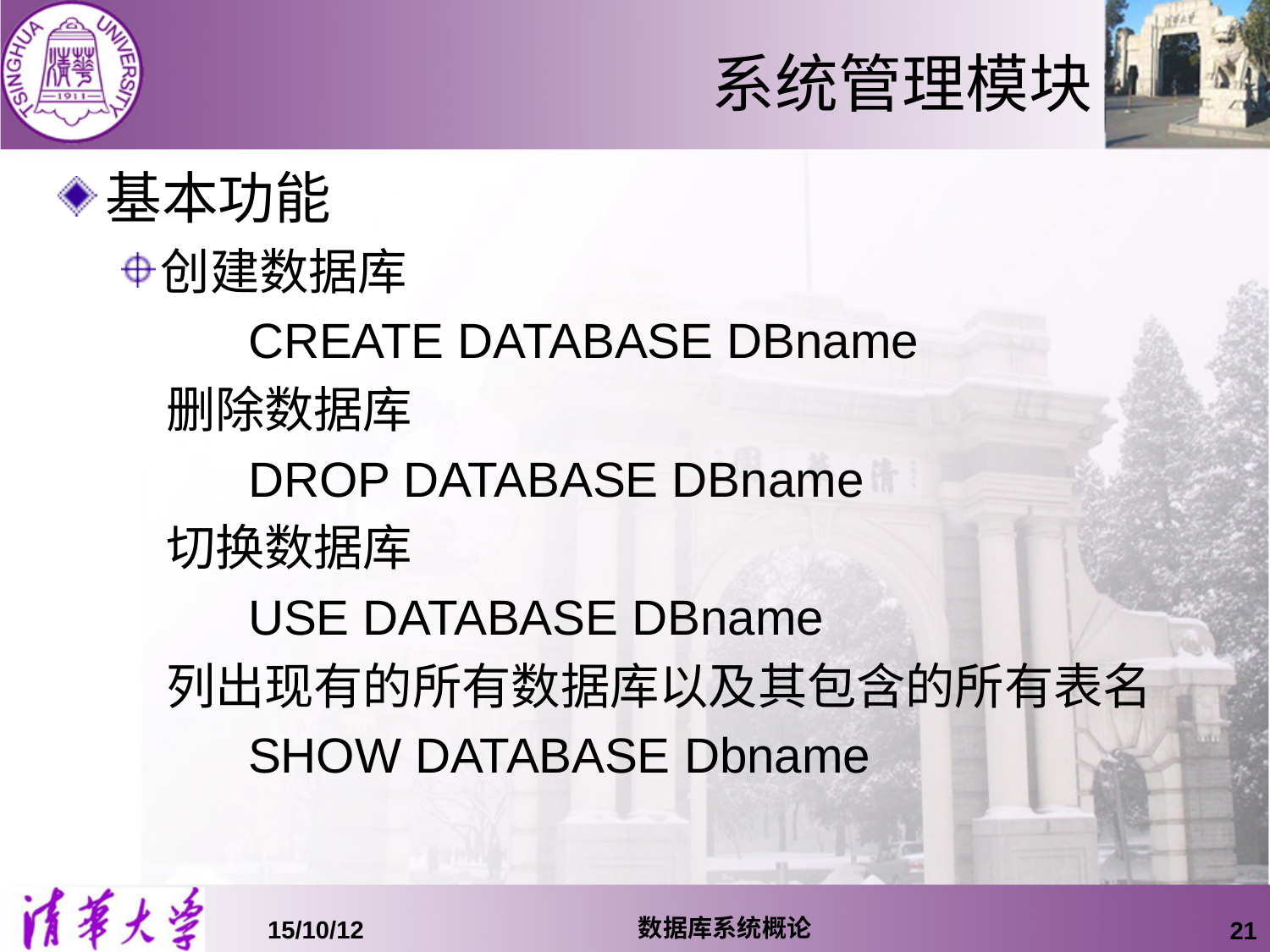

# 系统管理模块
基本功能
创建数据库
	CREATE DATABASE DBname
   删除数据库
	DROP DATABASE DBname
   切换数据库
	USE DATABASE DBname
   列出现有的所有数据库以及其包含的所有表名
   	SHOW DATABASE Dbname

数据库系统概论
15/10/12
21